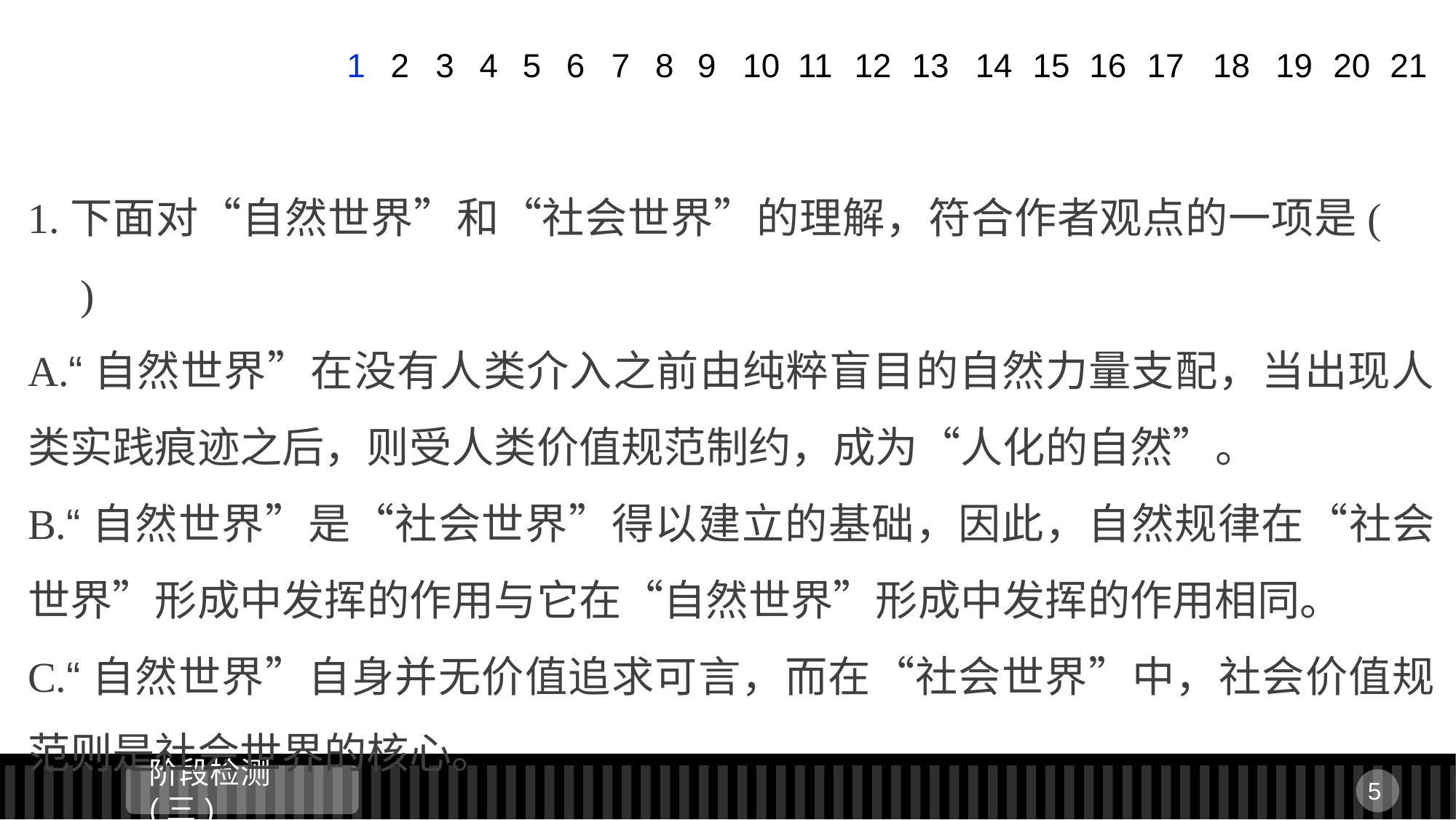

1
2
3
4
5
6
7
8
9
11
12
13
14
15
16
17
18
19
20
21
10
1.下面对“自然世界”和“社会世界”的理解，符合作者观点的一项是(　　)
A.“自然世界”在没有人类介入之前由纯粹盲目的自然力量支配，当出现人类实践痕迹之后，则受人类价值规范制约，成为“人化的自然”。
B.“自然世界”是“社会世界”得以建立的基础，因此，自然规律在“社会世界”形成中发挥的作用与它在“自然世界”形成中发挥的作用相同。
C.“自然世界”自身并无价值追求可言，而在“社会世界”中，社会价值规范则是社会世界的核心。